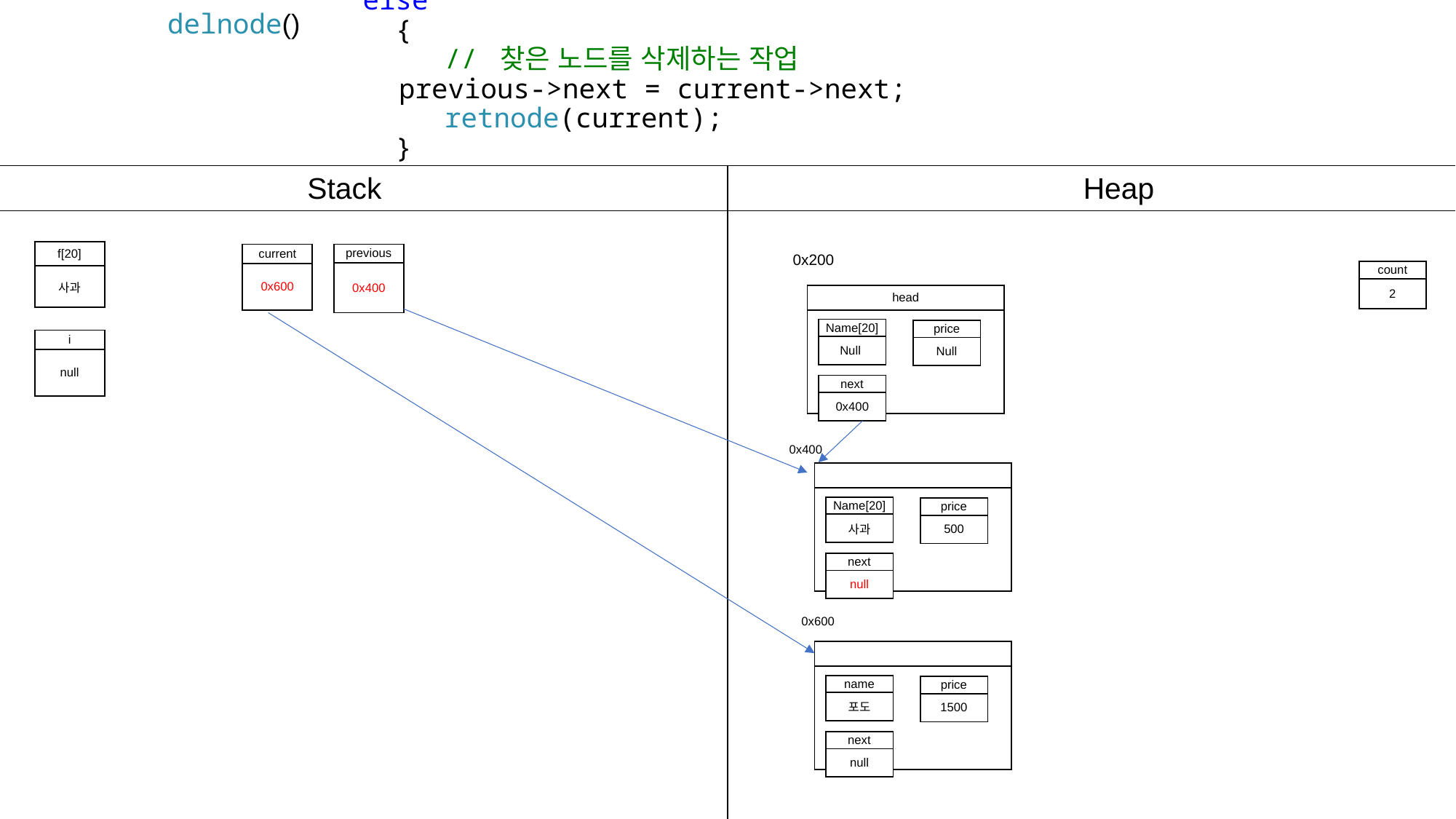

delnode()
# else { // 찾은 노드를 삭제하는 작업 previous->next = current->next; retnode(current); }
| f[20] |
| --- |
| 사과 |
| current |
| --- |
| 0x600 |
| previous |
| --- |
| 0x400 |
0x200
| count |
| --- |
| 2 |
| head |
| --- |
|  |
| Name[20] |
| --- |
| Null |
| price |
| --- |
| Null |
| i |
| --- |
| null |
| next |
| --- |
| 0x400 |
0x400
|  |
| --- |
|  |
| Name[20] |
| --- |
| 사과 |
| price |
| --- |
| 500 |
| next |
| --- |
| null |
0x600
|  |
| --- |
|  |
| name |
| --- |
| 포도 |
| price |
| --- |
| 1500 |
| next |
| --- |
| null |